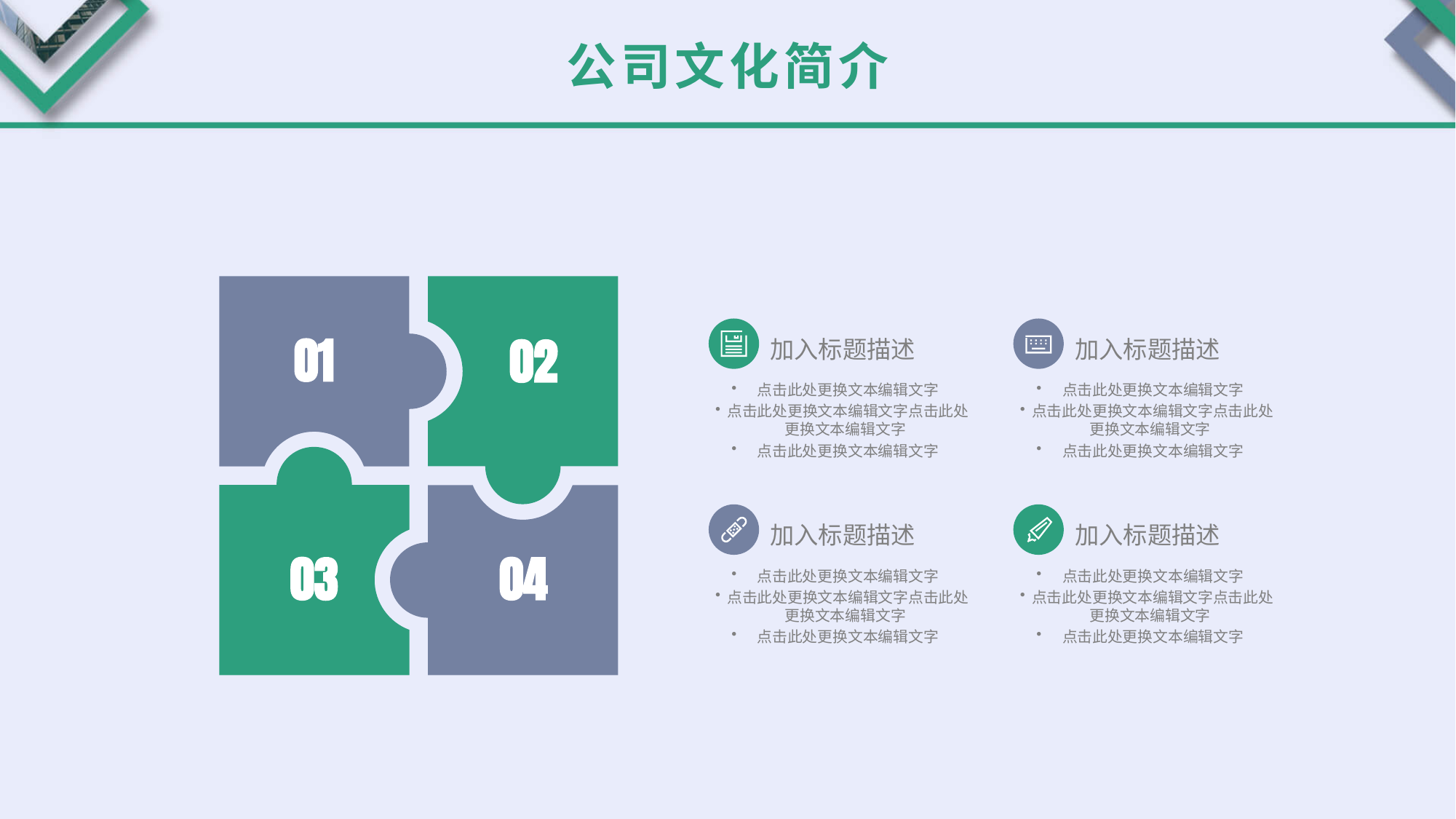

公司文化简介

01
02

03
04

加入标题描述
点击此处更换文本编辑文字
点击此处更换文本编辑文字点击此处更换文本编辑文字
点击此处更换文本编辑文字

加入标题描述

点击此处更换文本编辑文字
点击此处更换文本编辑文字点击此处更换文本编辑文字
点击此处更换文本编辑文字

加入标题描述

点击此处更换文本编辑文字
点击此处更换文本编辑文字点击此处更换文本编辑文字
点击此处更换文本编辑文字

加入标题描述

点击此处更换文本编辑文字
点击此处更换文本编辑文字点击此处更换文本编辑文字
点击此处更换文本编辑文字